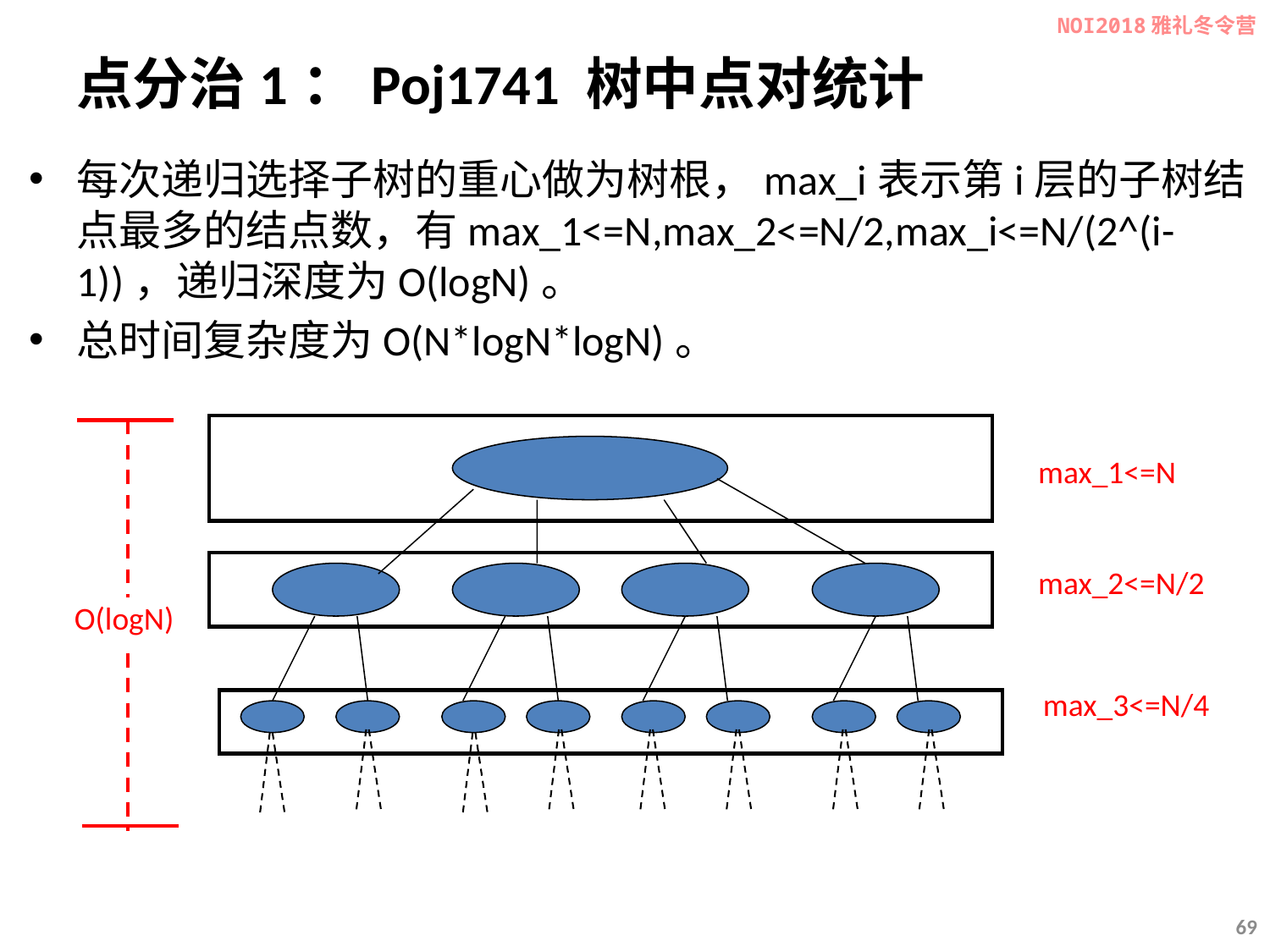

NOI2018雅礼冬令营
# 点分治1：Poj1741 树中点对统计
每次递归选择子树的重心做为树根，max_i表示第i层的子树结点最多的结点数，有max_1<=N,max_2<=N/2,max_i<=N/(2^(i-1))，递归深度为O(logN)。
总时间复杂度为O(N*logN*logN)。

max_1<=N
max_2<=N/2
O(logN)
max_3<=N/4
69